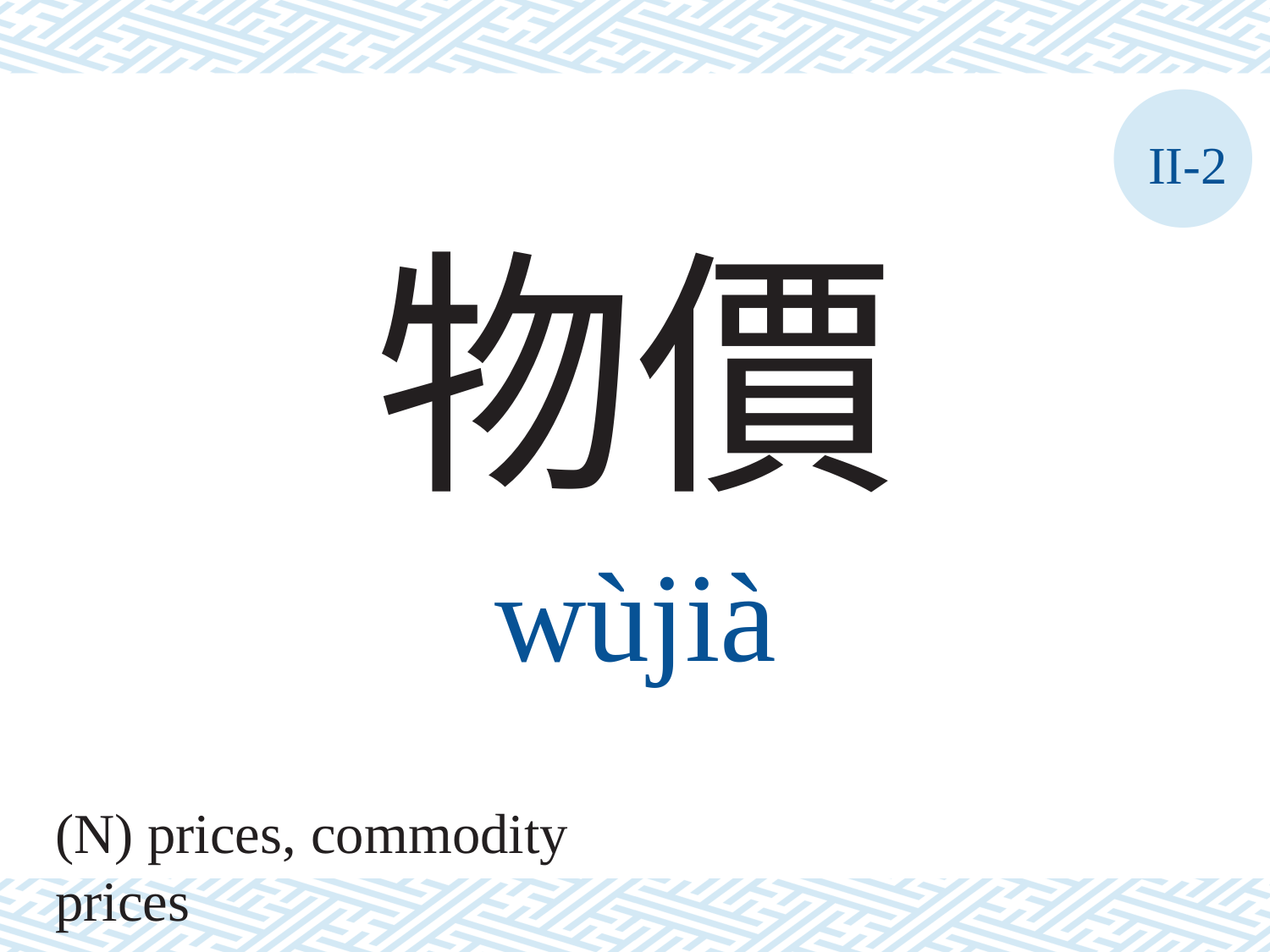

II-2
物價
wùjià
(N) prices, commodity prices